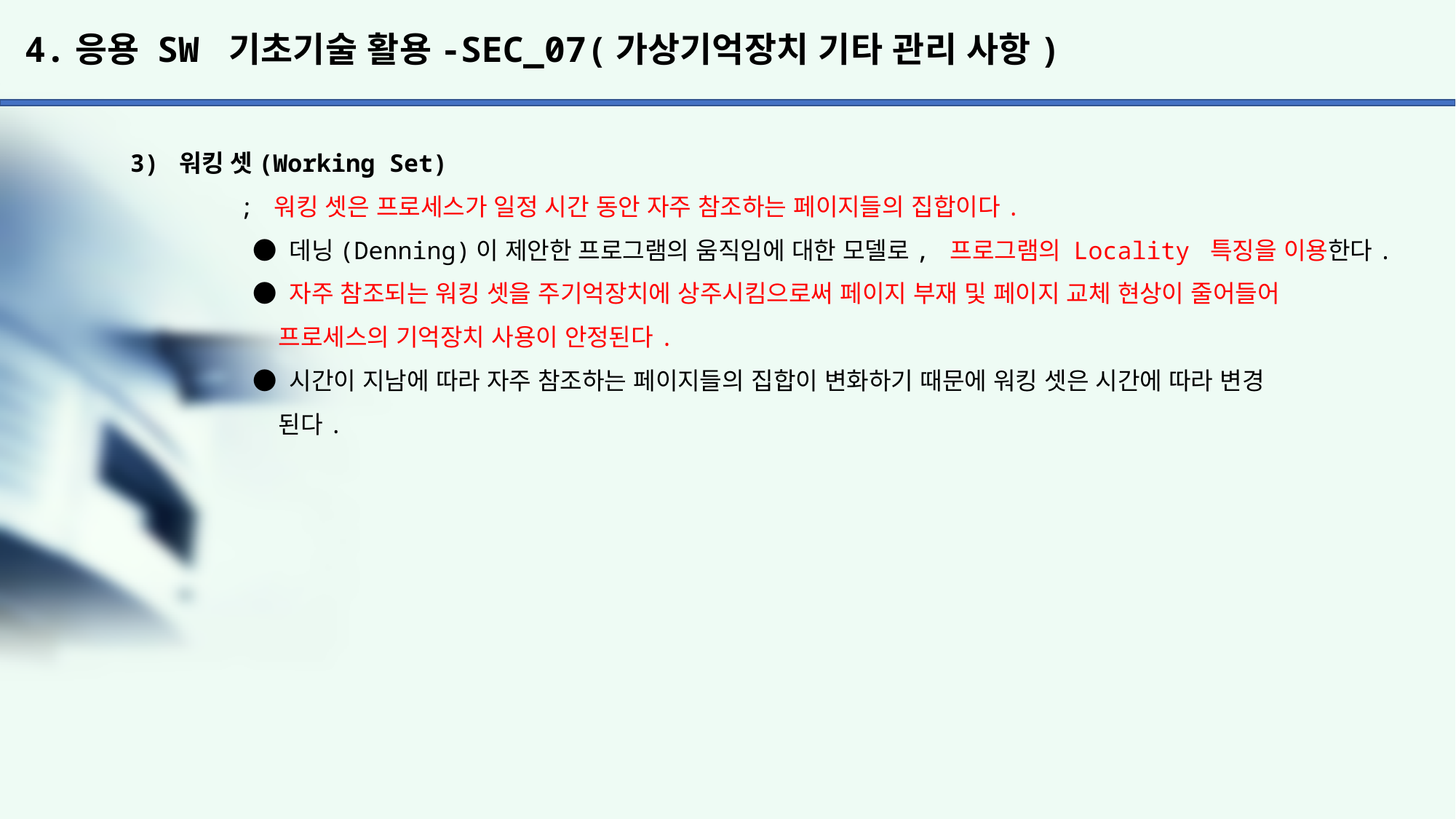

# 4.응용 SW 기초기술 활용-SEC_07(가상기억장치 기타 관리 사항)
3) 워킹 셋(Working Set)
	; 워킹 셋은 프로세스가 일정 시간 동안 자주 참조하는 페이지들의 집합이다.
	  ● 데닝(Denning)이 제안한 프로그램의 움직임에 대한 모델로, 프로그램의 Locality 특징을 이용한다.
	  ● 자주 참조되는 워킹 셋을 주기억장치에 상주시킴으로써 페이지 부재 및 페이지 교체 현상이 줄어들어
	     프로세스의 기억장치 사용이 안정된다.
	  ● 시간이 지남에 따라 자주 참조하는 페이지들의 집합이 변화하기 때문에 워킹 셋은 시간에 따라 변경
	     된다.